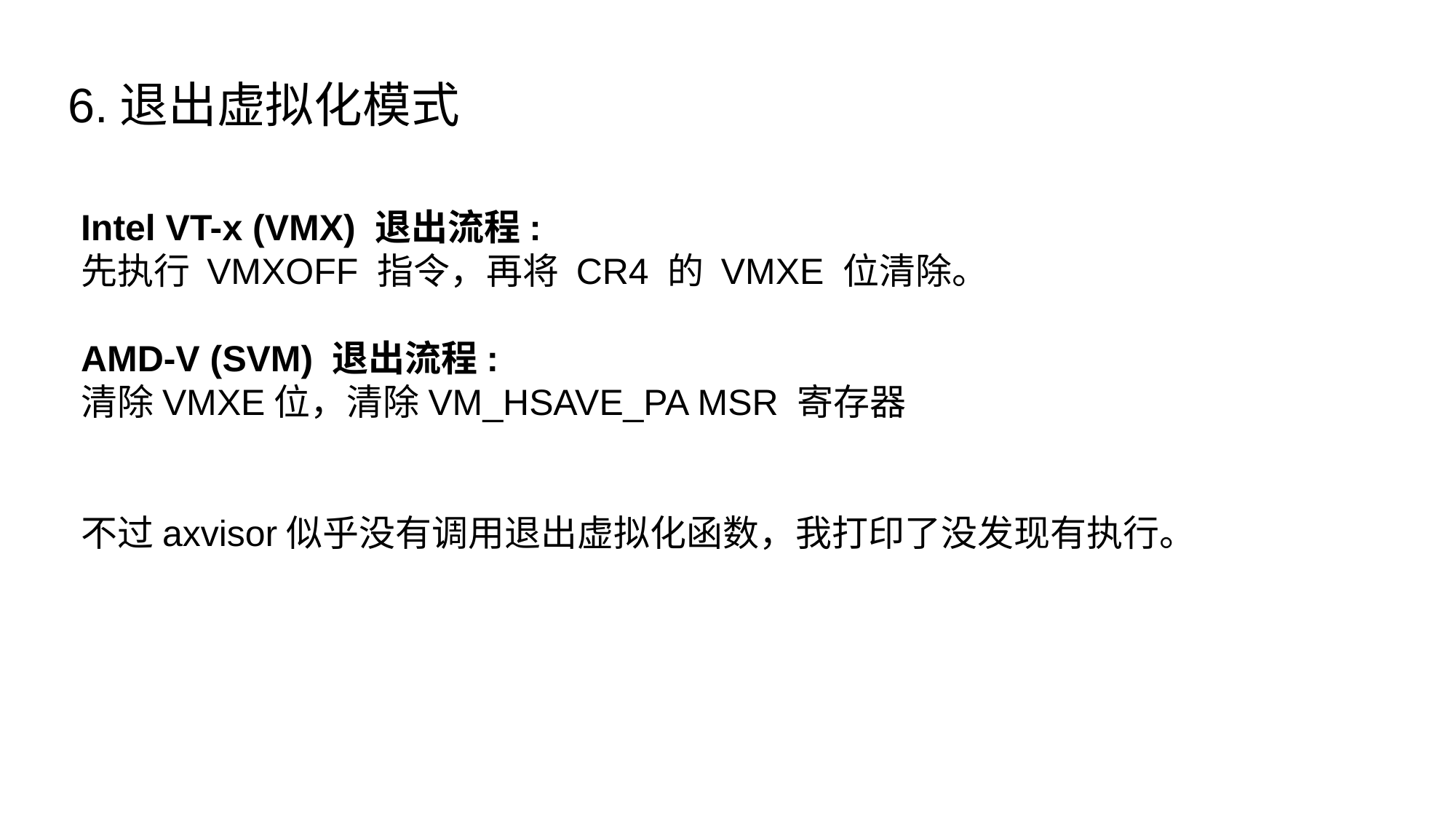

6.退出虚拟化模式
Intel VT-x (VMX) 退出流程:
先执行 VMXOFF 指令，再将 CR4 的 VMXE 位清除。

AMD-V (SVM) 退出流程:
清除VMXE位，清除VM_HSAVE_PA MSR 寄存器

不过axvisor似乎没有调用退出虚拟化函数，我打印了没发现有执行。
13